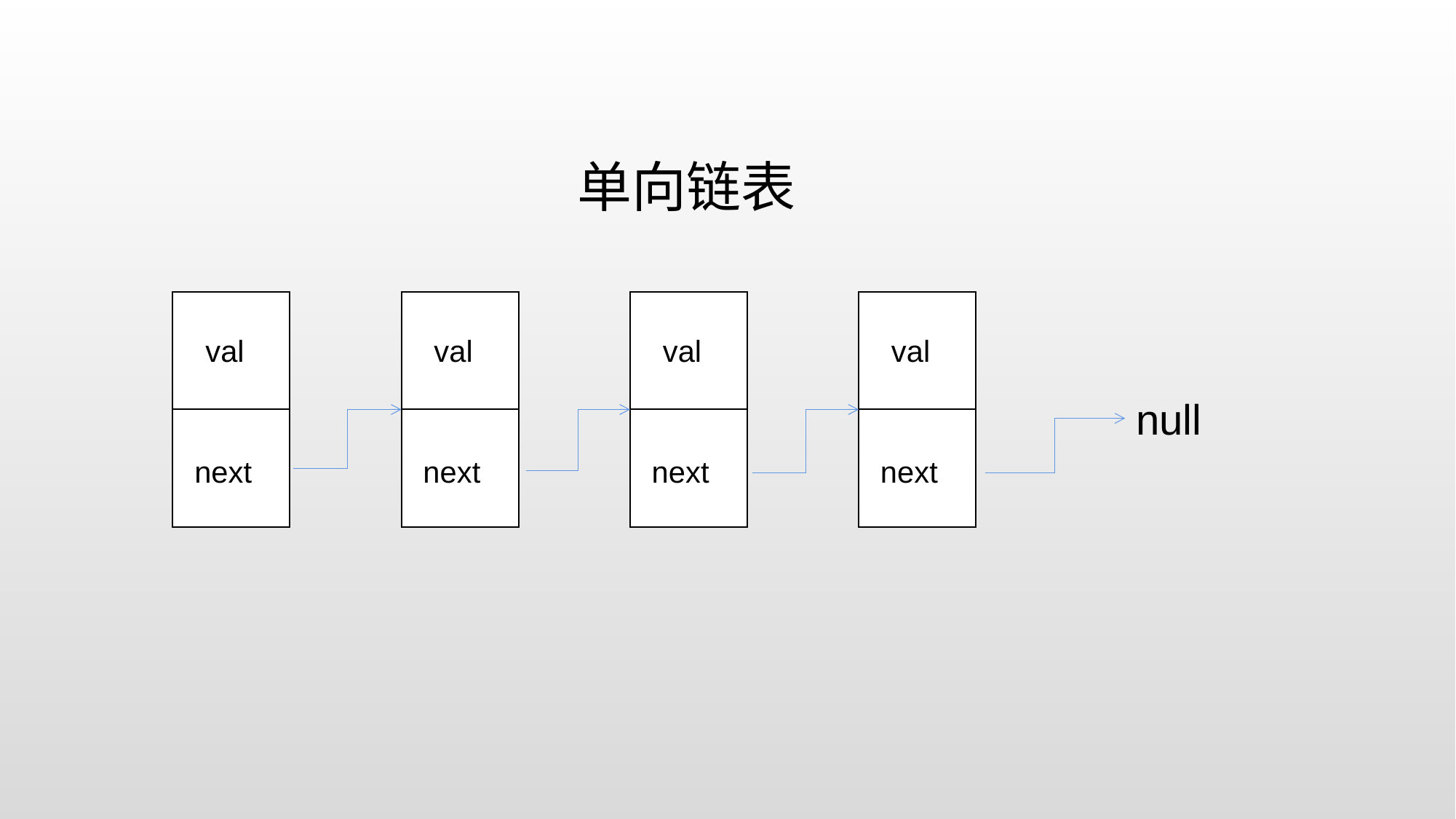

单向链表

val
val
val
val
next
next
next
next
null